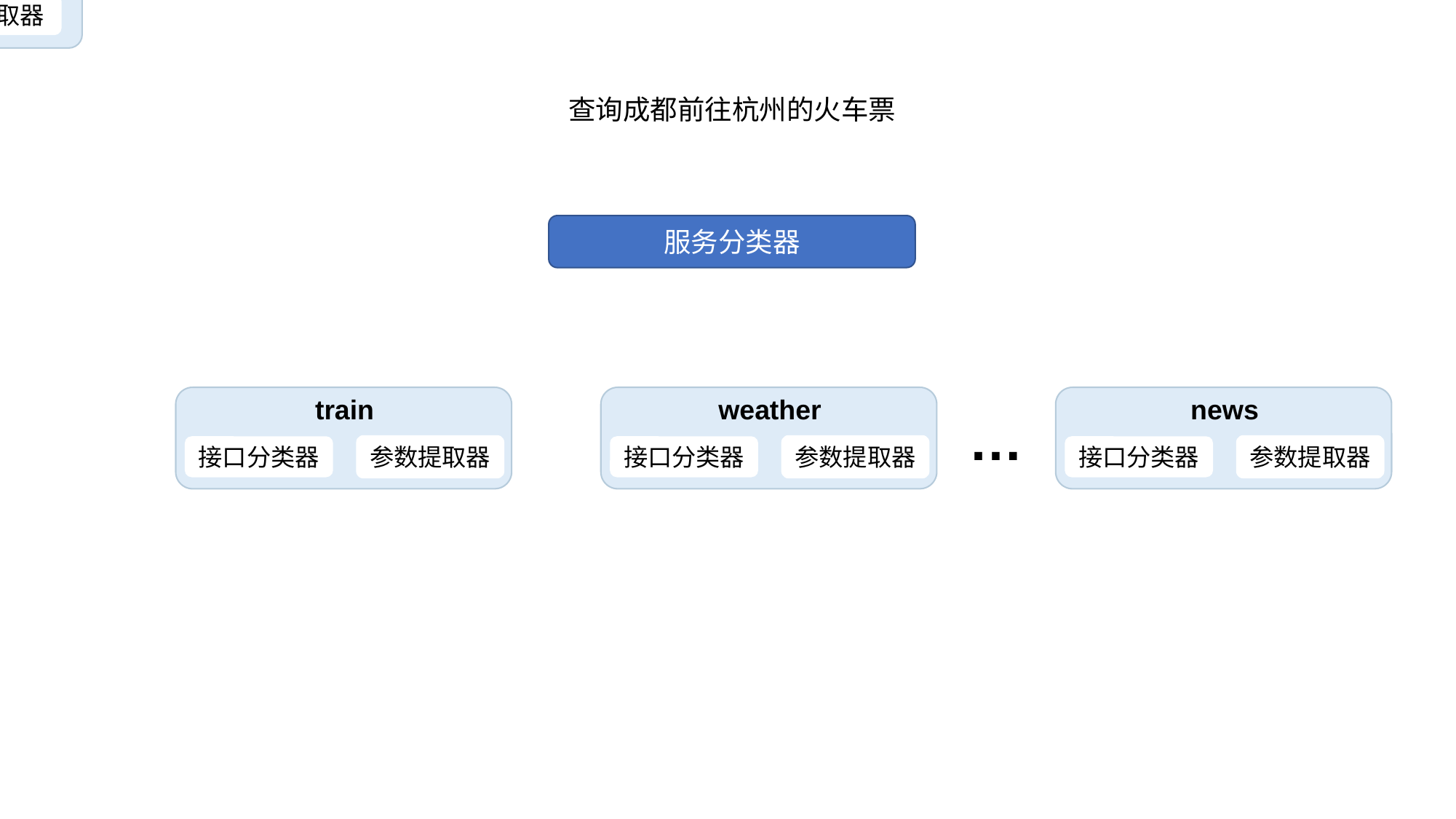

weather

接口分类器
参数提取器
查询成都前往杭州的火车票
服务分类器

train

weather

news

…
参数提取器
参数提取器
参数提取器
接口分类器
接口分类器
接口分类器